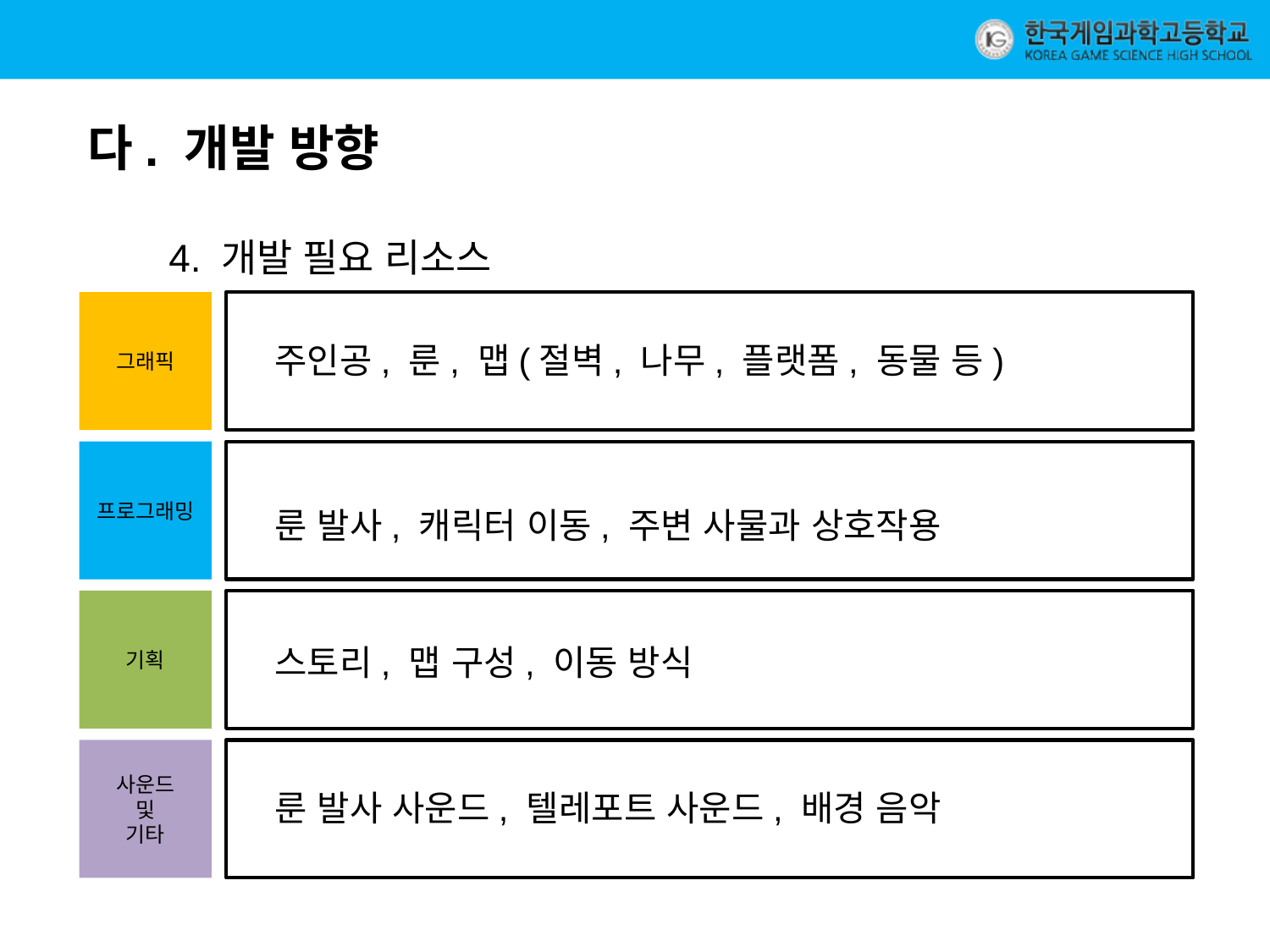

다. 개발 방향
4. 개발 필요 리소스
그래픽

주인공, 룬, 맵(절벽, 나무, 플랫폼, 동물 등)
프로그래밍

룬 발사, 캐릭터 이동, 주변 사물과 상호작용
기획

스토리, 맵 구성, 이동 방식
사운드
및
기타

룬 발사 사운드, 텔레포트 사운드, 배경 음악